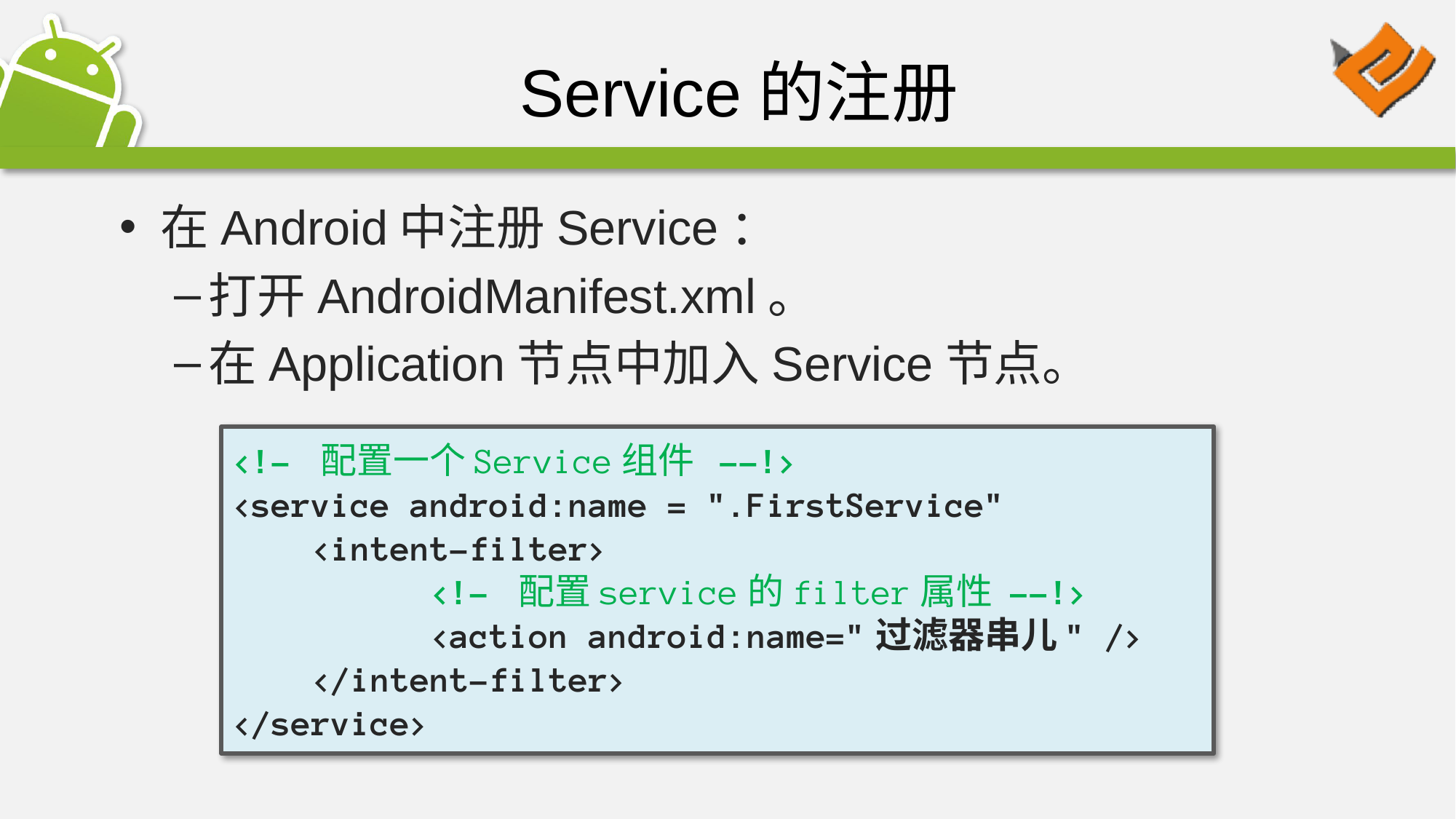

# Service的注册
在Android中注册Service：
打开AndroidManifest.xml。
在Application节点中加入Service节点。
<!– 配置一个Service组件  --!>
<service android:name = ".FirstService"
    <intent-filter>
          <!– 配置service的filter属性 --!>
          <action android:name="过滤器串儿" />
    </intent-filter>
</service>